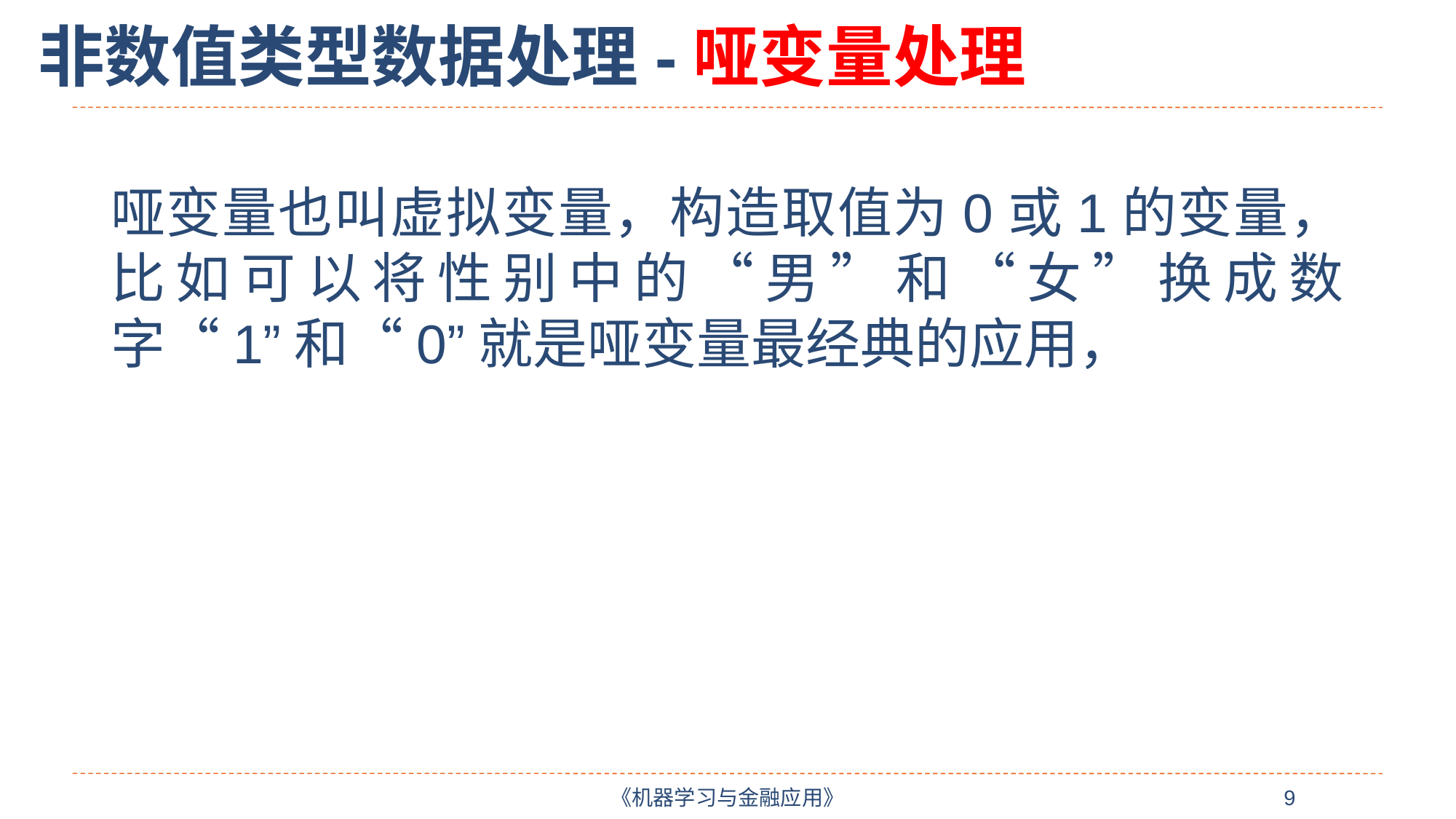

非数值类型数据处理-哑变量处理

哑变量也叫虚拟变量，构造取值为0或1的变量，比如可以将性别中的“男”和“女”换成数字“1”和“0”就是哑变量最经典的应用，